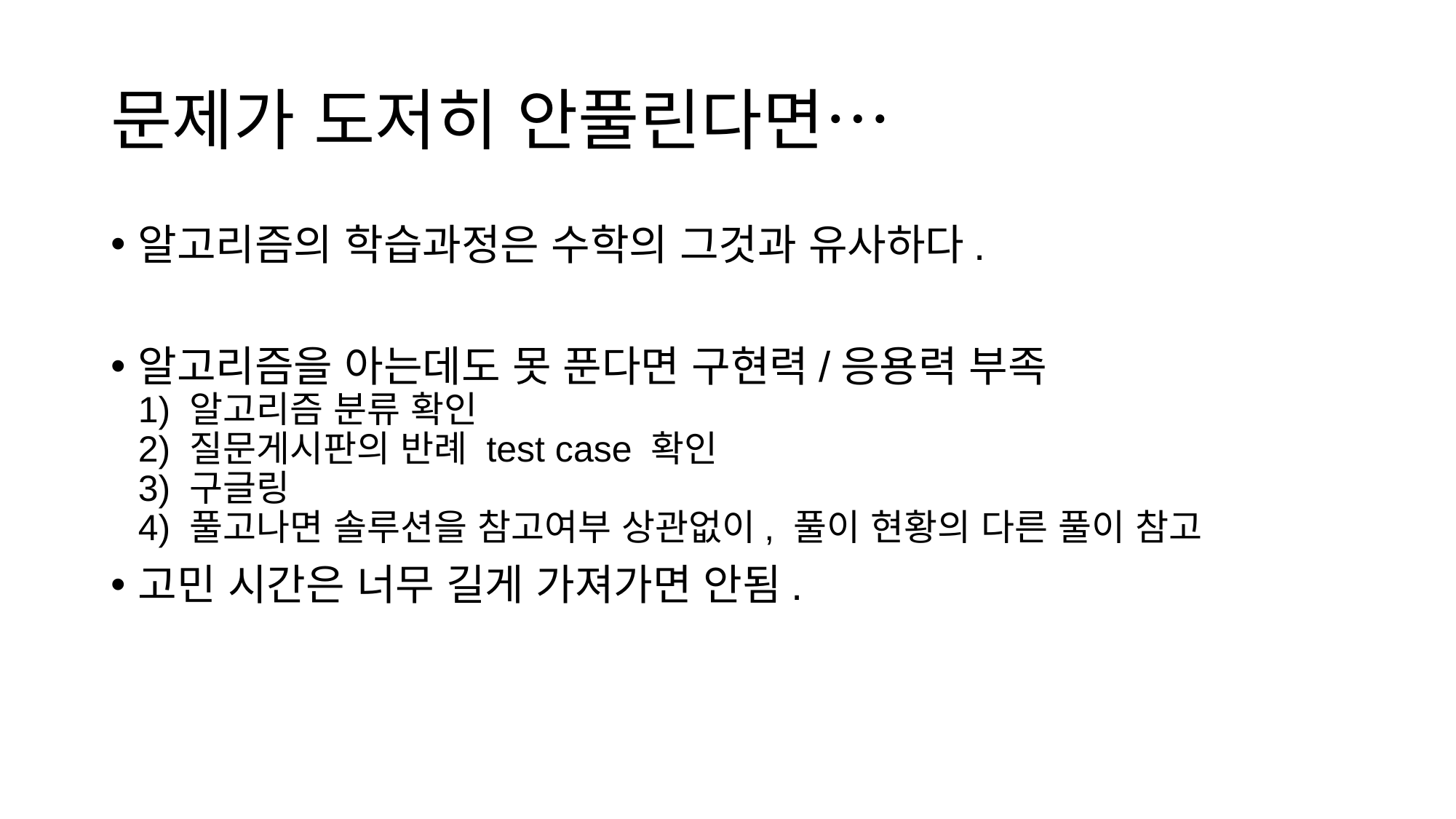

# 문제가 도저히 안풀린다면…
알고리즘의 학습과정은 수학의 그것과 유사하다.

알고리즘을 아는데도 못 푼다면 구현력/응용력 부족
1) 알고리즘 분류 확인
2) 질문게시판의 반례 test case 확인
3) 구글링
4) 풀고나면 솔루션을 참고여부 상관없이, 풀이 현황의 다른 풀이 참고
고민 시간은 너무 길게 가져가면 안됨.